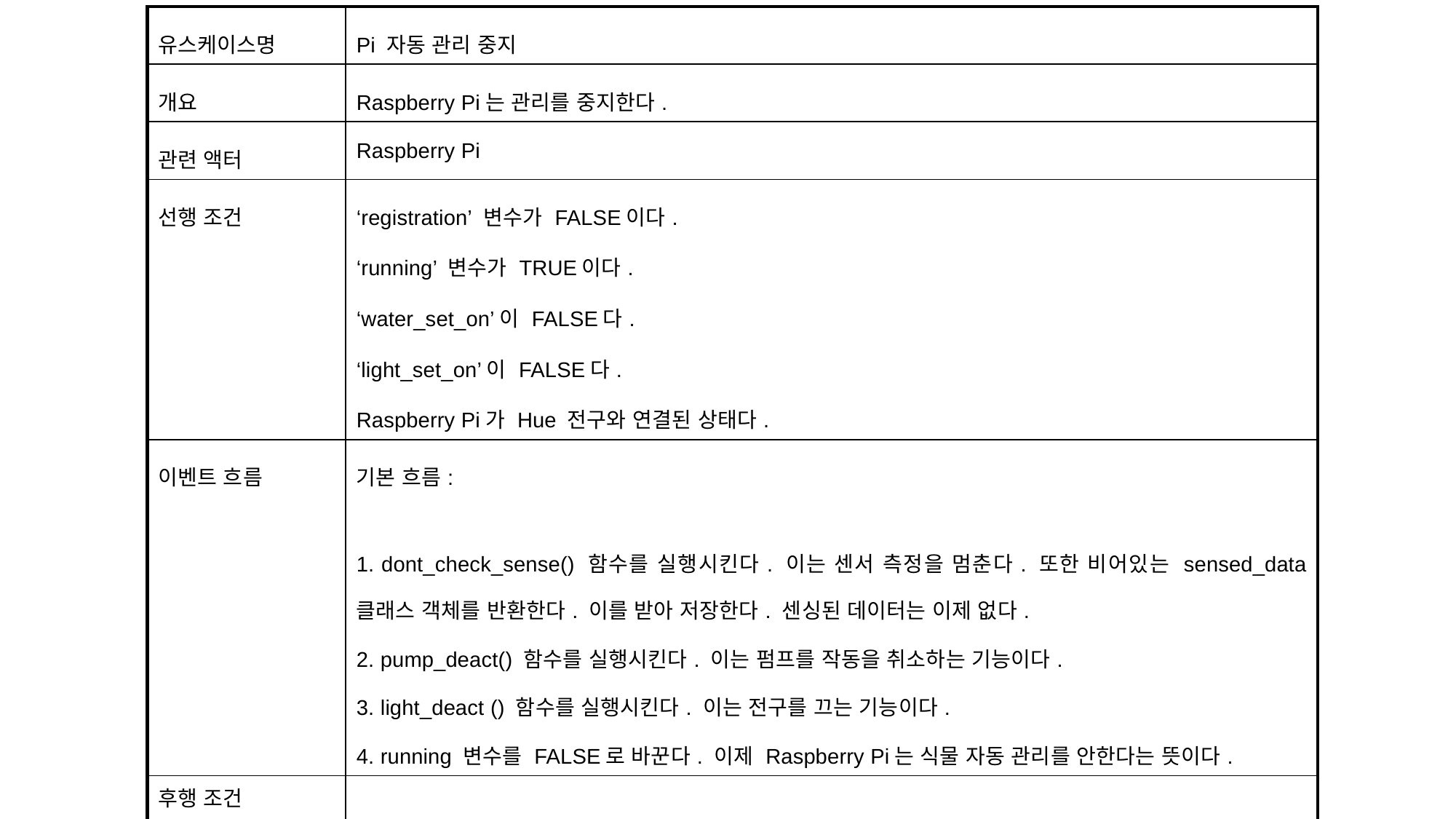

| 유스케이스명 | Pi 자동 관리 중지 |
| --- | --- |
| 개요 | Raspberry Pi는 관리를 중지한다. |
| 관련 액터 | Raspberry Pi |
| 선행 조건 | ‘registration’ 변수가 FALSE이다. ‘running’ 변수가 TRUE이다. ‘water\_set\_on’이 FALSE다. ‘light\_set\_on’이 FALSE다. Raspberry Pi가 Hue 전구와 연결된 상태다. |
| 이벤트 흐름 | 기본 흐름: 1. dont\_check\_sense() 함수를 실행시킨다. 이는 센서 측정을 멈춘다. 또한 비어있는 sensed\_data 클래스 객체를 반환한다. 이를 받아 저장한다. 센싱된 데이터는 이제 없다. 2. pump\_deact() 함수를 실행시킨다. 이는 펌프를 작동을 취소하는 기능이다. 3. light\_deact () 함수를 실행시킨다. 이는 전구를 끄는 기능이다. 4. running 변수를 FALSE로 바꾼다. 이제 Raspberry Pi는 식물 자동 관리를 안한다는 뜻이다. |
| 후행 조건 |  |